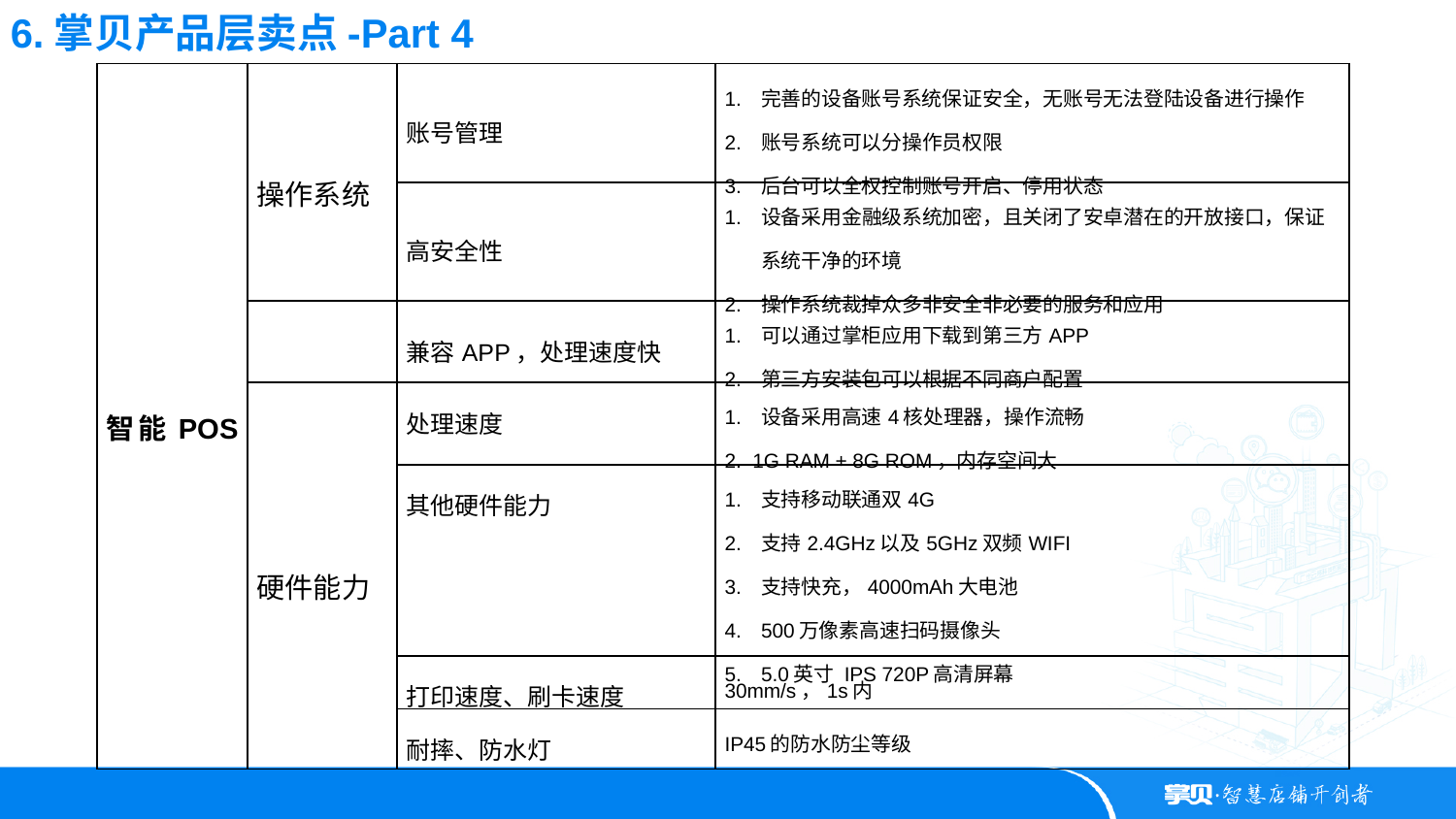

6.掌贝产品层卖点-Part 4
| 智能POS | 操作系统 | 账号管理 | 完善的设备账号系统保证安全，无账号无法登陆设备进行操作 账号系统可以分操作员权限 后台可以全权控制账号开启、停用状态 |
| --- | --- | --- | --- |
|  |  | 高安全性 | 设备采用金融级系统加密，且关闭了安卓潜在的开放接口，保证系统干净的环境 操作系统裁掉众多非安全非必要的服务和应用 |
|  |  | 兼容APP，处理速度快 | 可以通过掌柜应用下载到第三方APP 第三方安装包可以根据不同商户配置 |
|  | 硬件能力 | 处理速度 | 设备采用高速4核处理器，操作流畅 2. 1G RAM + 8G ROM，内存空间大 |
|  |  | 其他硬件能力 | 支持移动联通双4G 支持2.4GHz以及5GHz双频WIFI 支持快充，4000mAh大电池 500万像素高速扫码摄像头 5.0英寸 IPS 720P高清屏幕 |
|  |  | 打印速度、刷卡速度 | 30mm/s，1s内 |
|  |  | 耐摔、防水灯 | IP45的防水防尘等级 |